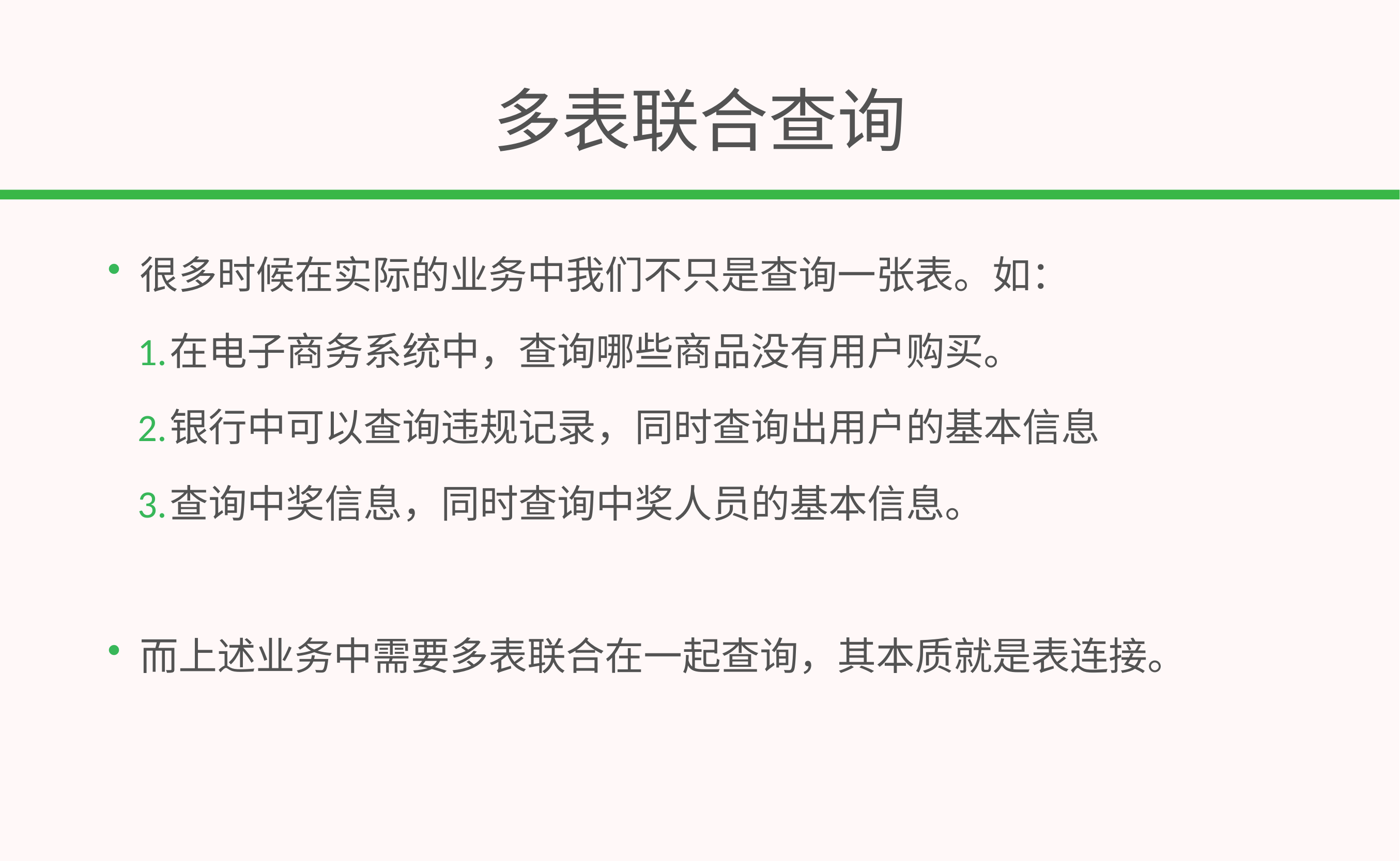

# 多表联合查询
很多时候在实际的业务中我们不只是查询一张表。如：
在电子商务系统中，查询哪些商品没有用户购买。
银行中可以查询违规记录，同时查询出用户的基本信息
查询中奖信息，同时查询中奖人员的基本信息。

而上述业务中需要多表联合在一起查询，其本质就是表连接。